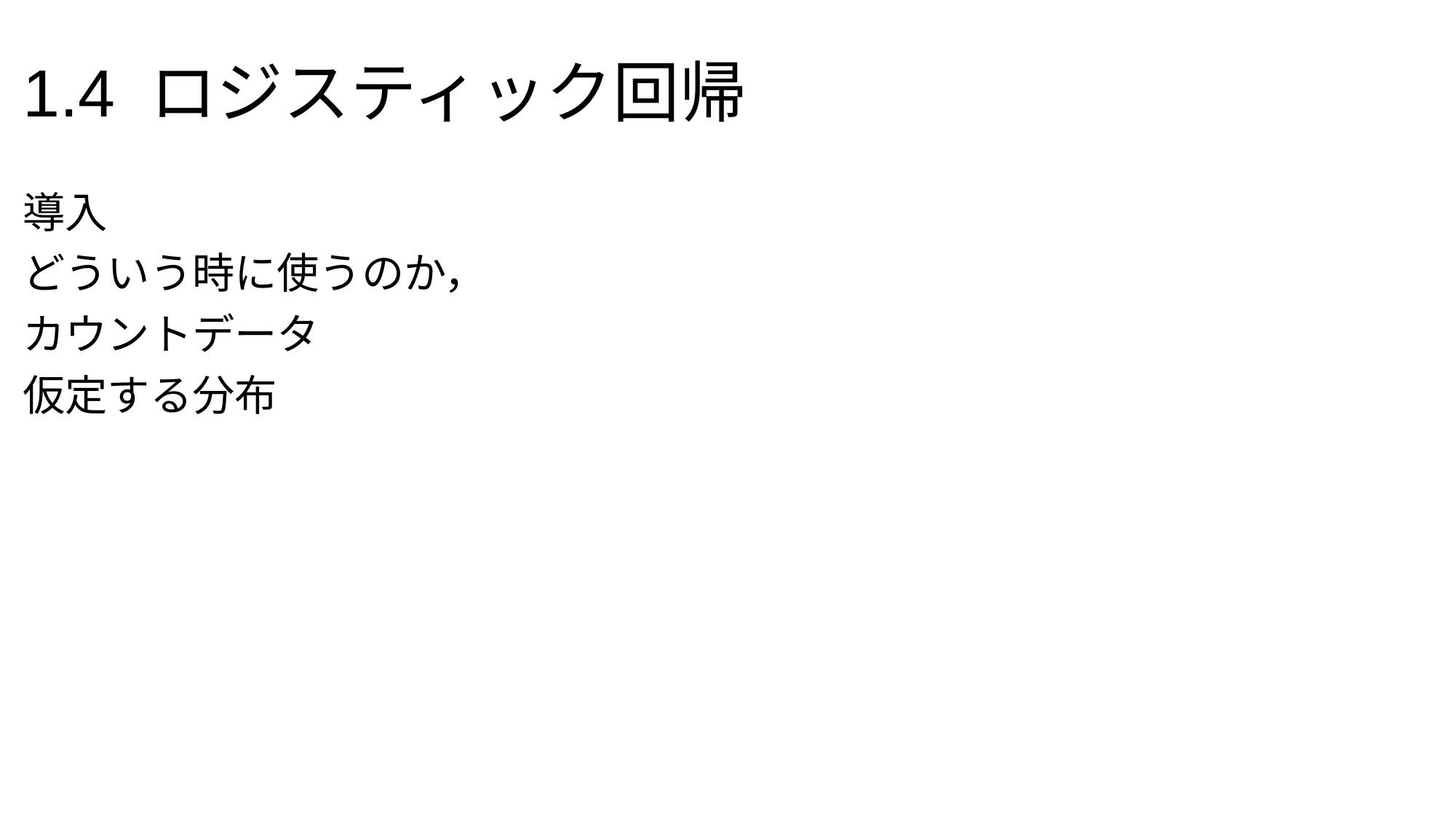

# 1.4 ロジスティック回帰
導入
どういう時に使うのか，
カウントデータ
仮定する分布